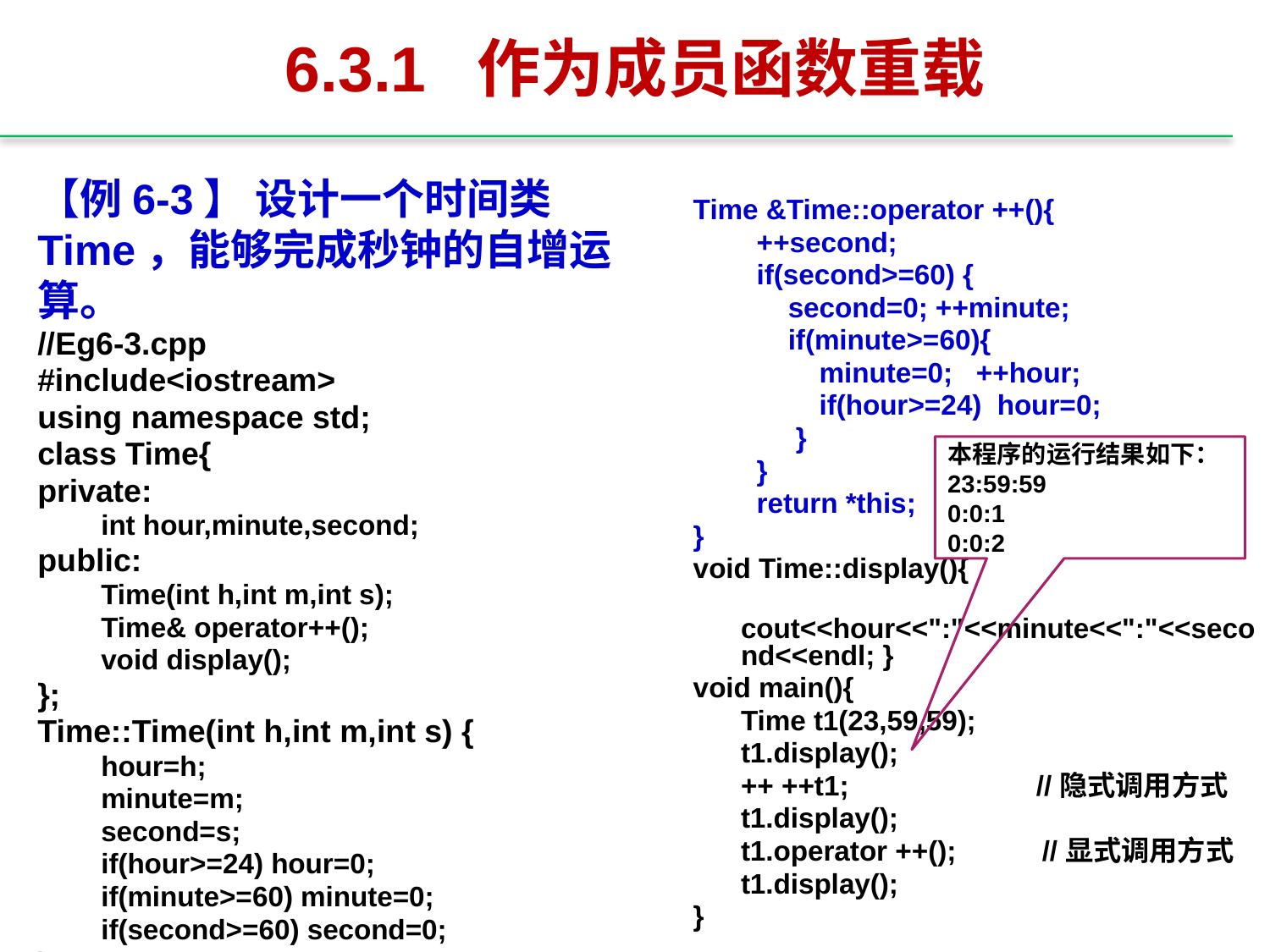

# 6.3.1  作为成员函数重载
【例6-3】 设计一个时间类Time，能够完成秒钟的自增运算。
//Eg6-3.cpp
#include<iostream>
using namespace std;
class Time{
private:
int hour,minute,second;
public:
Time(int h,int m,int s);
Time& operator++();
void display();
};
Time::Time(int h,int m,int s) {
hour=h;
minute=m;
second=s;
if(hour>=24) hour=0;
if(minute>=60) minute=0;
if(second>=60) second=0;
}
Time &Time::operator ++(){
++second;
if(second>=60) {
    second=0; ++minute;
    if(minute>=60){
        minute=0;   ++hour;
        if(hour>=24)  hour=0;
     }
}
return *this;
}
void Time::display(){
	cout<<hour<<":"<<minute<<":"<<second<<endl; }
void main(){
	Time t1(23,59,59);
	t1.display();
	++ ++t1;                        //隐式调用方式
	t1.display();
	t1.operator ++();           //显式调用方式
	t1.display();
}
本程序的运行结果如下：
23:59:59
0:0:1
0:0:2